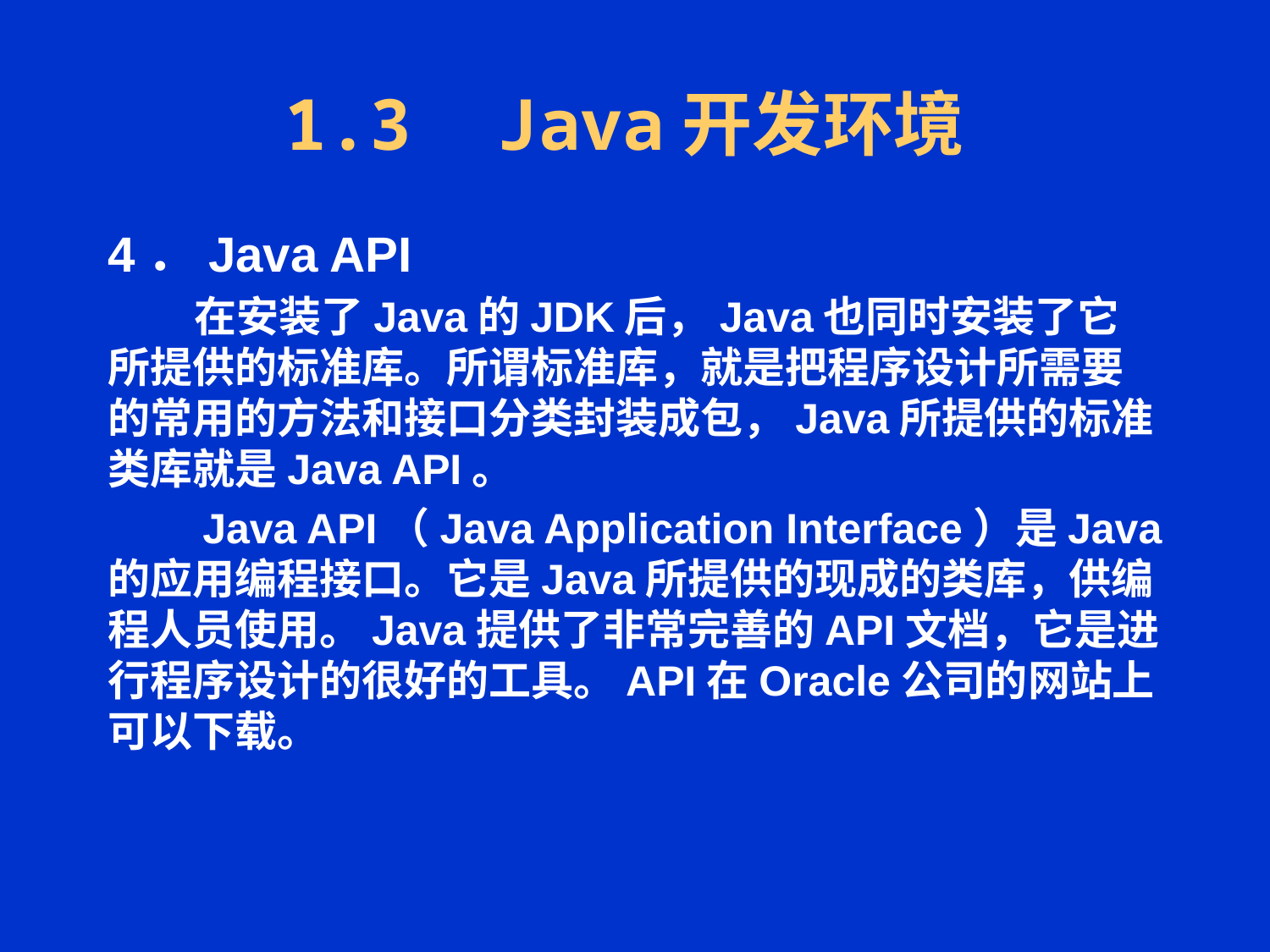

# 1.3  Java开发环境
4．Java API
        在安装了Java的JDK后，Java也同时安装了它所提供的标准库。所谓标准库，就是把程序设计所需要的常用的方法和接口分类封装成包，Java所提供的标准类库就是Java API。
        Java API（Java Application Interface）是Java的应用编程接口。它是Java所提供的现成的类库，供编程人员使用。Java提供了非常完善的API文档，它是进行程序设计的很好的工具。API在Oracle公司的网站上可以下载。